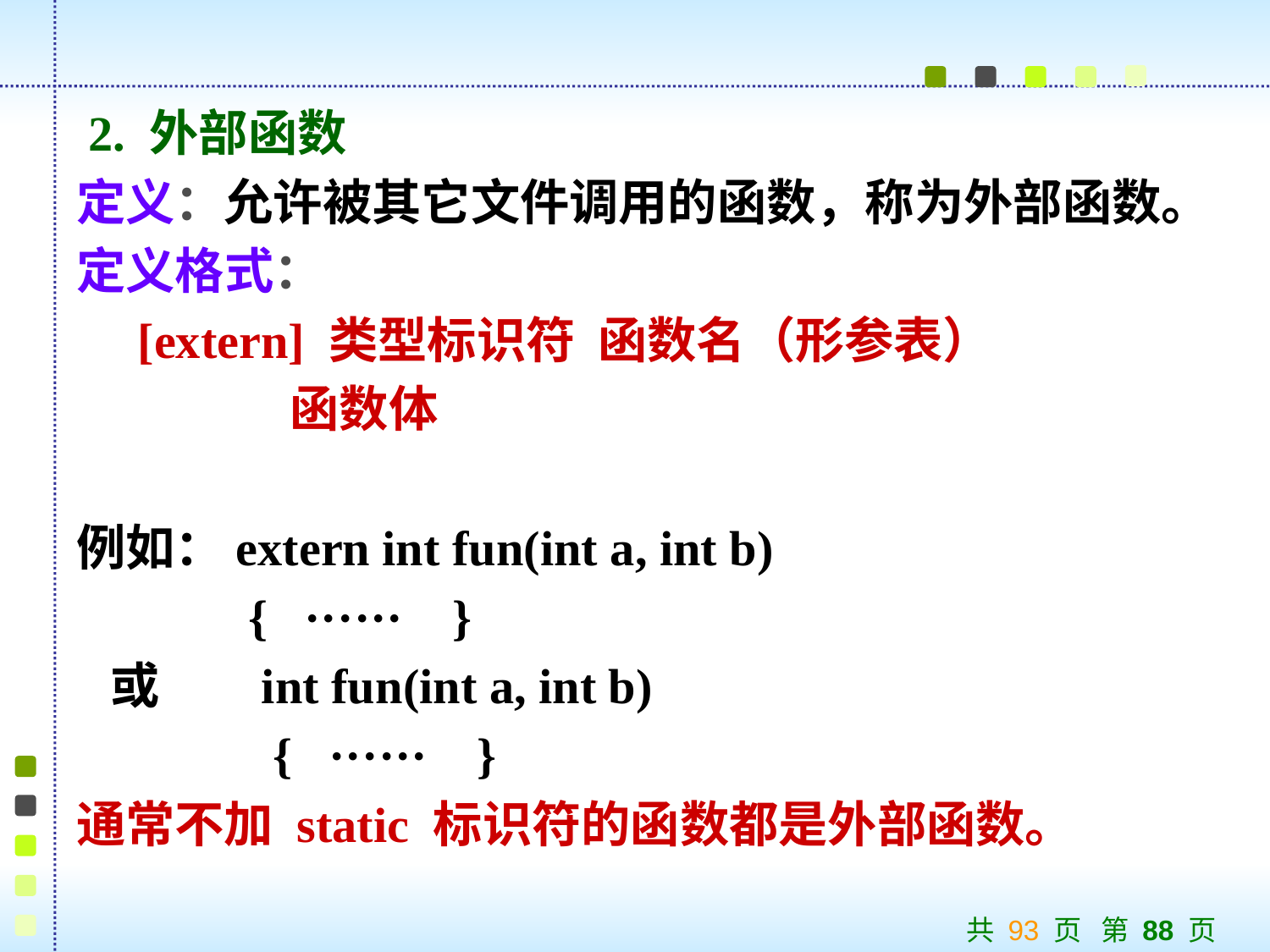

2. 外部函数
定义：允许被其它文件调用的函数，称为外部函数。
定义格式：
     [extern] 类型标识符  函数名（形参表）
                  函数体

例如：extern int fun(int a, int b)
              {   ······    }
  或        int fun(int a, int b)
                {   ······    }
通常不加 static 标识符的函数都是外部函数。
共 93 页   第 88 页